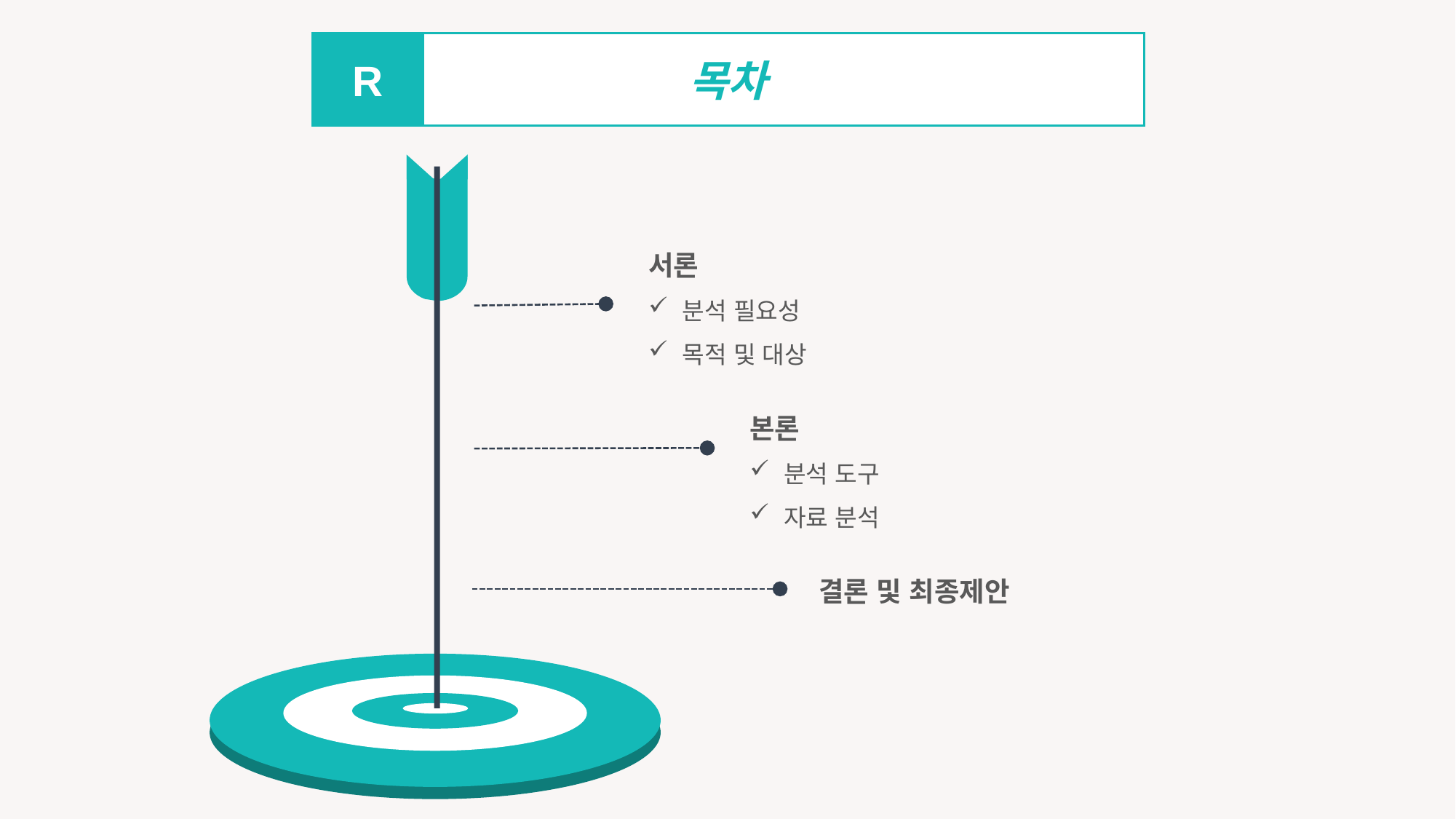

목차
R

서론
분석 필요성
목적 및 대상
본론
분석 도구
자료 분석
결론 및 최종제안